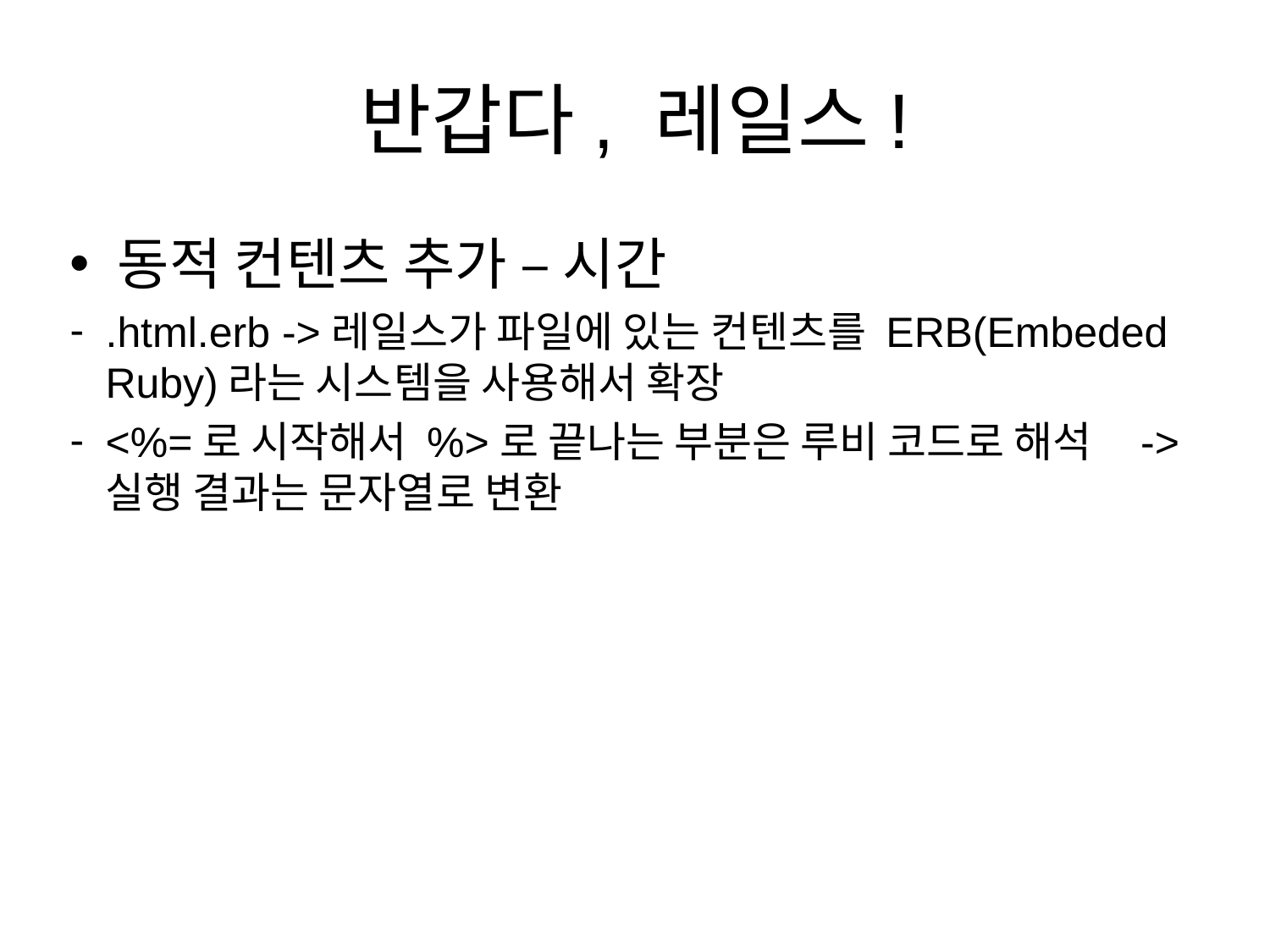

# 반갑다, 레일스!
동적 컨텐츠 추가 – 시간
.html.erb ->레일스가 파일에 있는 컨텐츠를 ERB(Embeded Ruby)라는 시스템을 사용해서 확장
<%=로 시작해서 %>로 끝나는 부분은 루비 코드로 해석    -> 실행 결과는 문자열로 변환